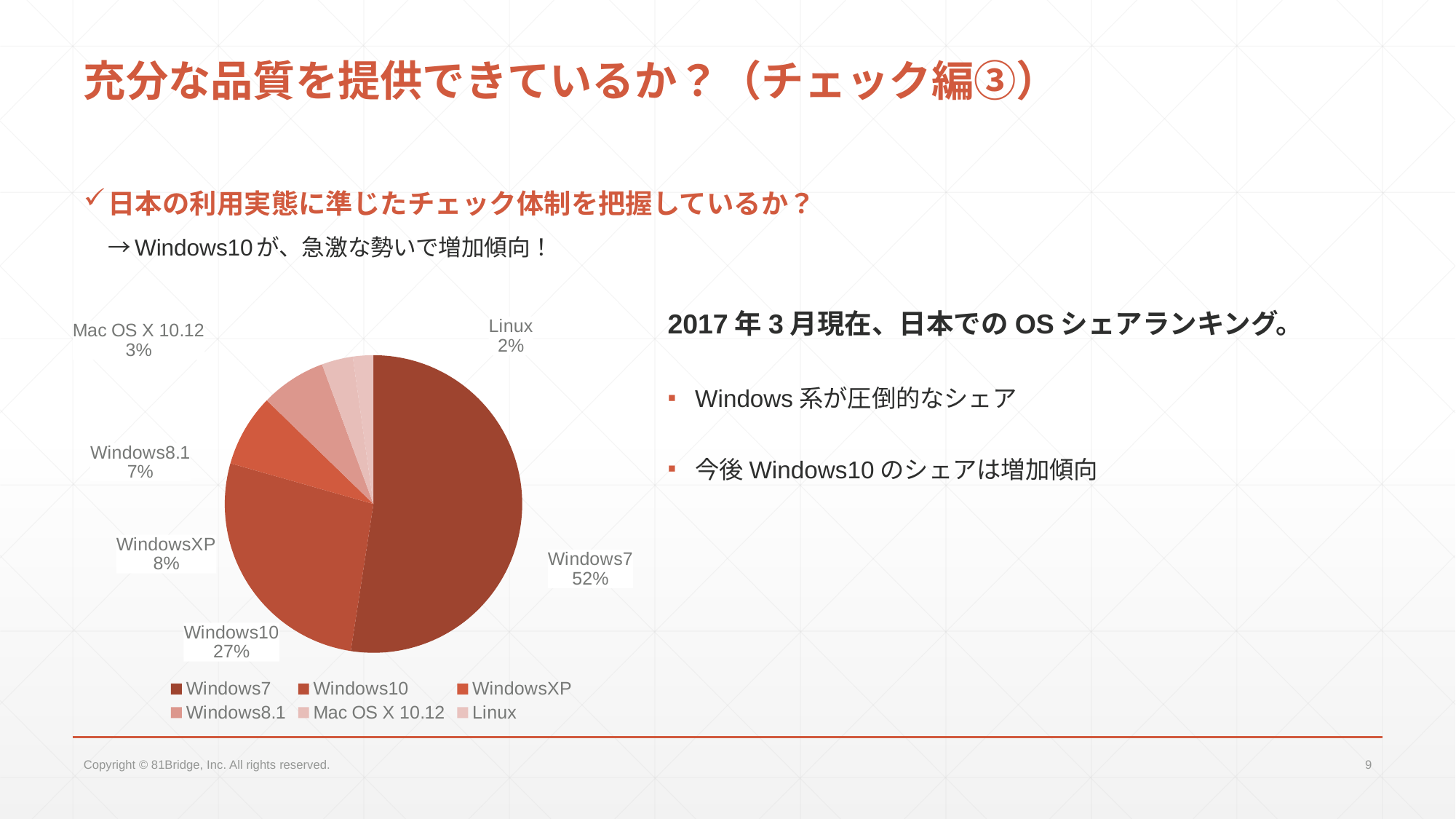

# 充分な品質を提供できているか？（チェック編③）
日本の利用実態に準じたチェック体制を把握しているか？
→Windows10が、急激な勢いで増加傾向！

### Chart

| Category | Chrome |
|---|---|
| Windows7 | 49.4 |
| Windows10 | 25.4 |
| WindowsXP | 7.4 |
| Windows8.1 | 6.7 |
| Mac OS X 10.12 | 3.2 |
| Linux | 2.1 |
2017年3月現在、日本でのOSシェアランキング。
Windows系が圧倒的なシェア
今後Windows10のシェアは増加傾向
Copyright © 81Bridge, Inc. All rights reserved.
9